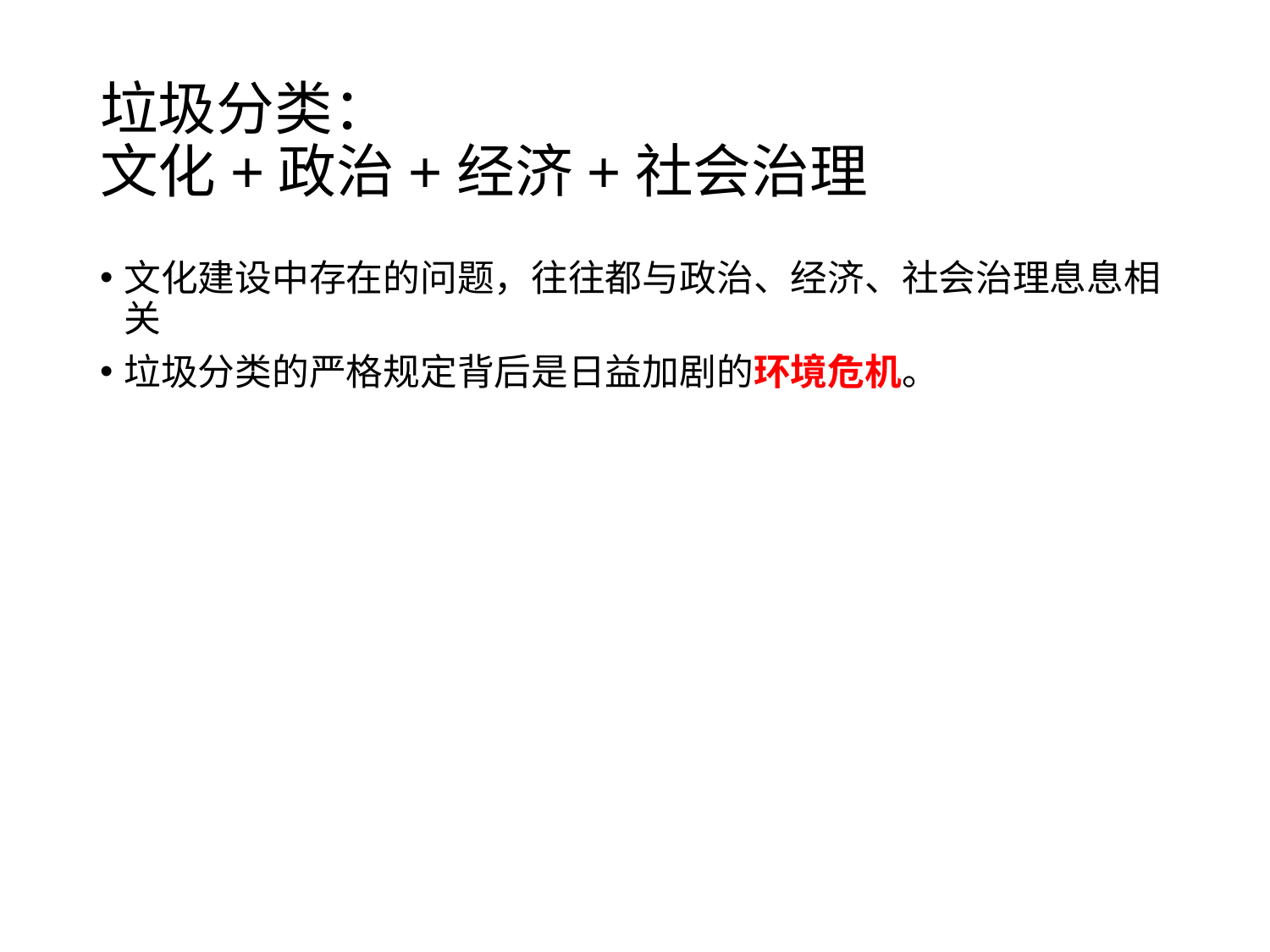

# 垃圾分类： 文化+政治+经济+社会治理
文化建设中存在的问题，往往都与政治、经济、社会治理息息相关
垃圾分类的严格规定背后是日益加剧的环境危机。